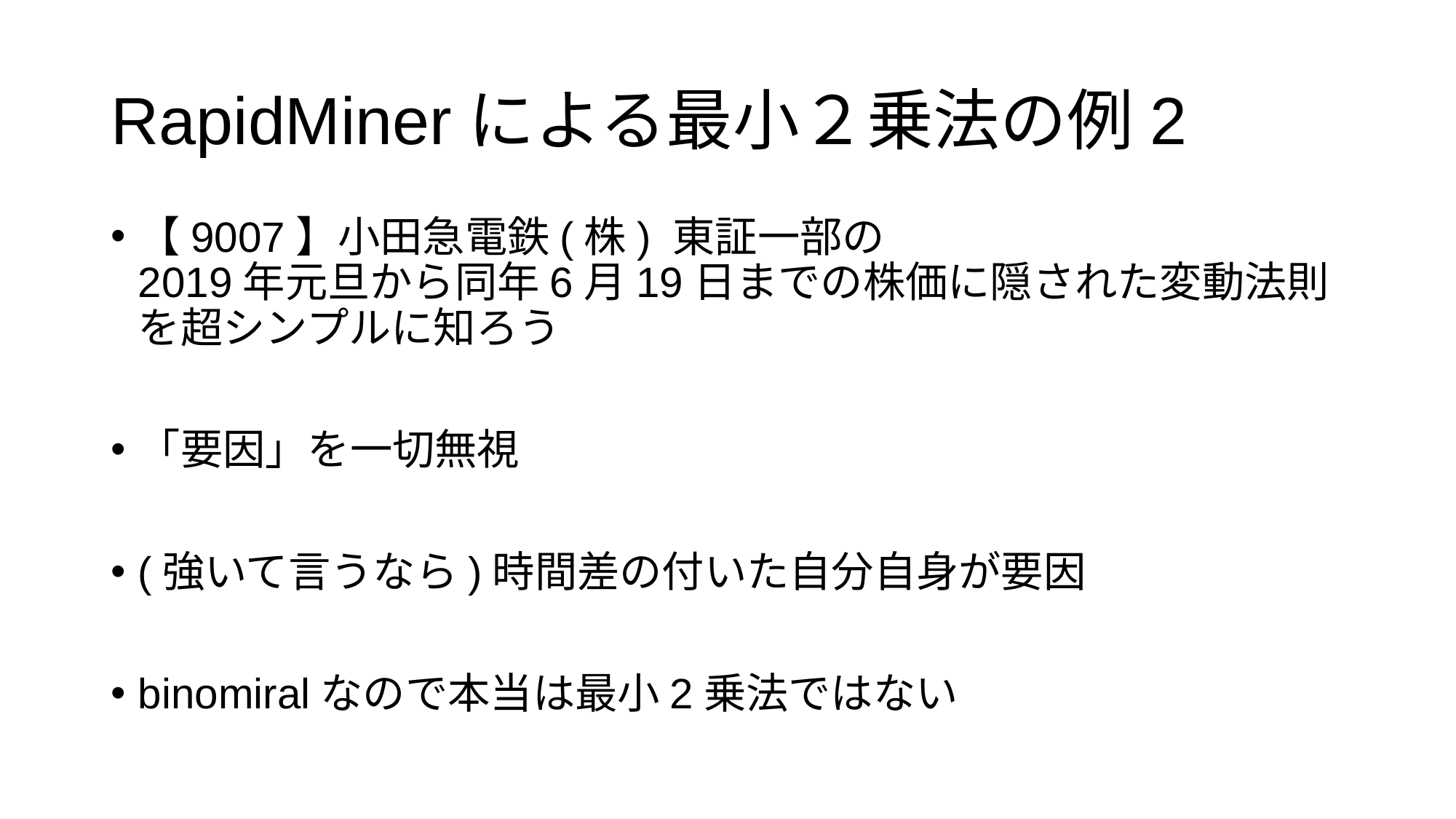

# RapidMinerによる最小２乗法の例2
【9007】小田急電鉄(株) 東証一部の
2019年元旦から同年6月19日までの株価に隠された変動法則
を超シンプルに知ろう

「要因」を一切無視

(強いて言うなら)時間差の付いた自分自身が要因

binomiralなので本当は最小2乗法ではない